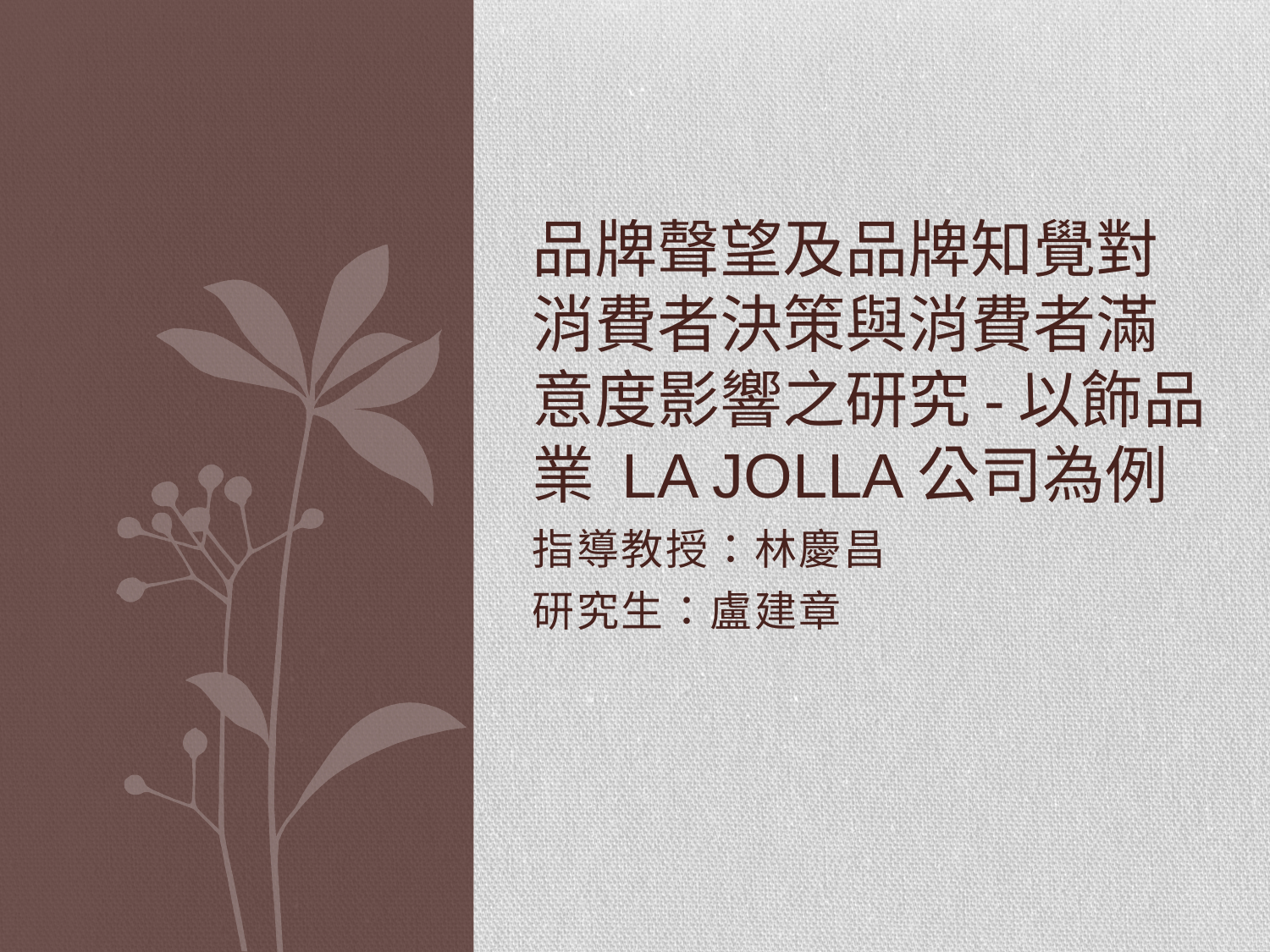

# 品牌聲望及品牌知覺對消費者決策與消費者滿意度影響之研究-以飾品業 La Jolla公司為例
指導教授：林慶昌
研究生：盧建章